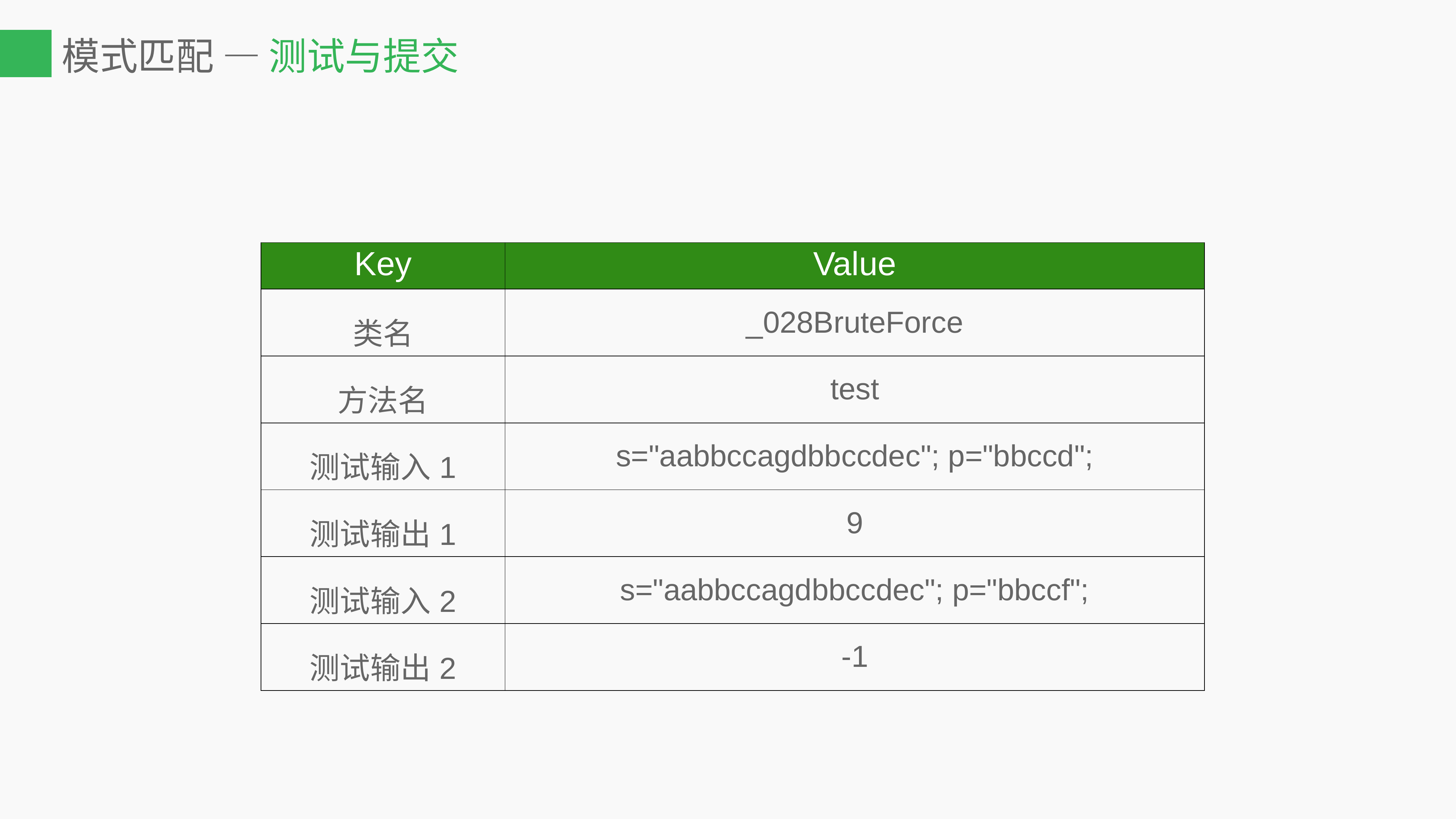

# 模式匹配 — 测试与提交

| Key | Value |
| --- | --- |
| 类名 | \_028BruteForce |
| 方法名 | test |
| 测试输入1 | s="aabbccagdbbccdec"; p="bbccd"; |
| 测试输出1 | 9 |
| 测试输入2 | s="aabbccagdbbccdec"; p="bbccf"; |
| 测试输出2 | -1 |